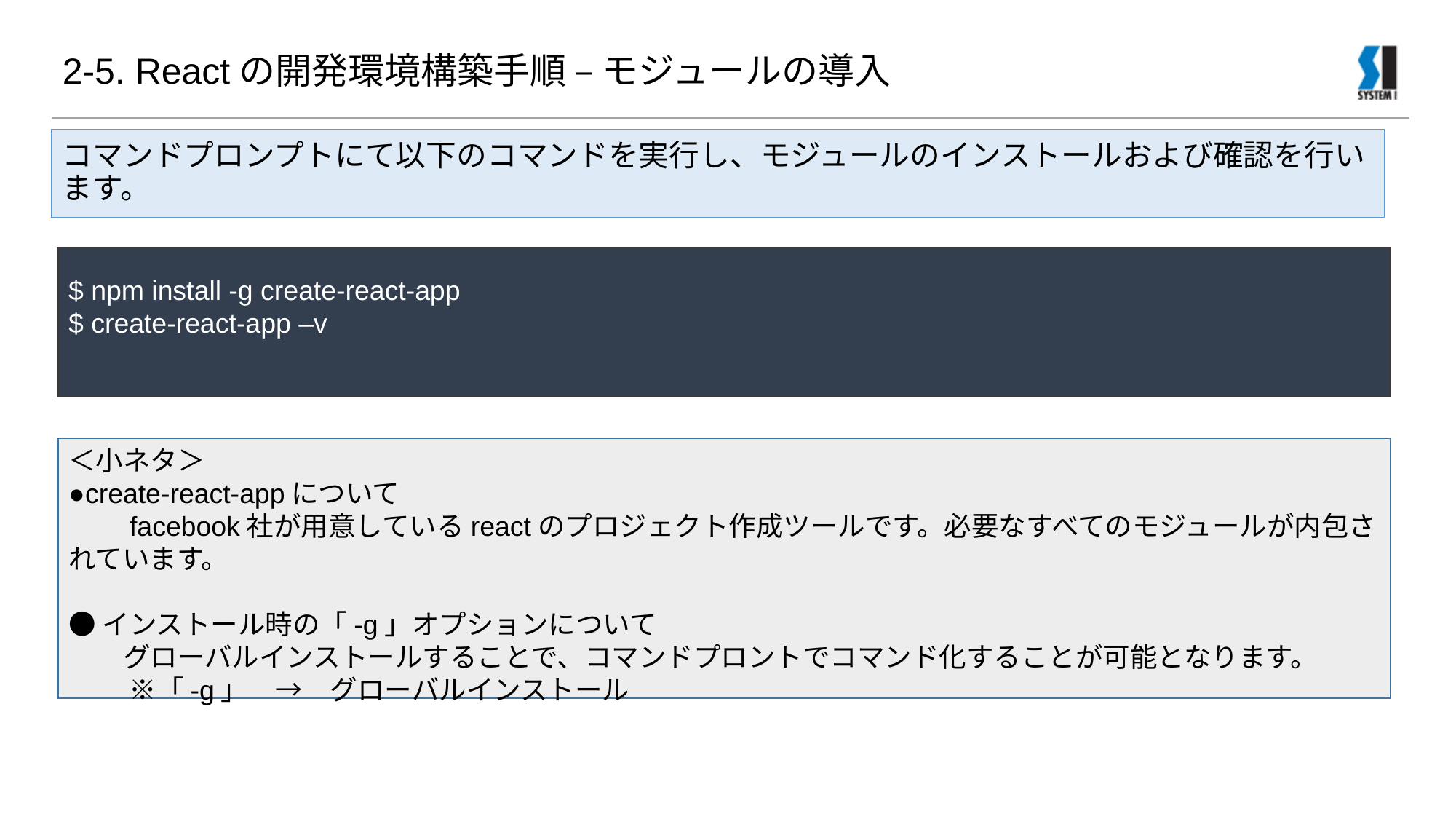

# 2-5. Reactの開発環境構築手順 – モジュールの導入
コマンドプロンプトにて以下のコマンドを実行し、モジュールのインストールおよび確認を行います。
$ npm install -g create-react-app
$ create-react-app –v

＜小ネタ＞
●create-react-appについて
　　facebook社が用意しているreactのプロジェクト作成ツールです。必要なすべてのモジュールが内包されています。

●インストール時の「-g」オプションについて
　　グローバルインストールすることで、コマンドプロントでコマンド化することが可能となります。
　　 ※「-g」　→　グローバルインストール